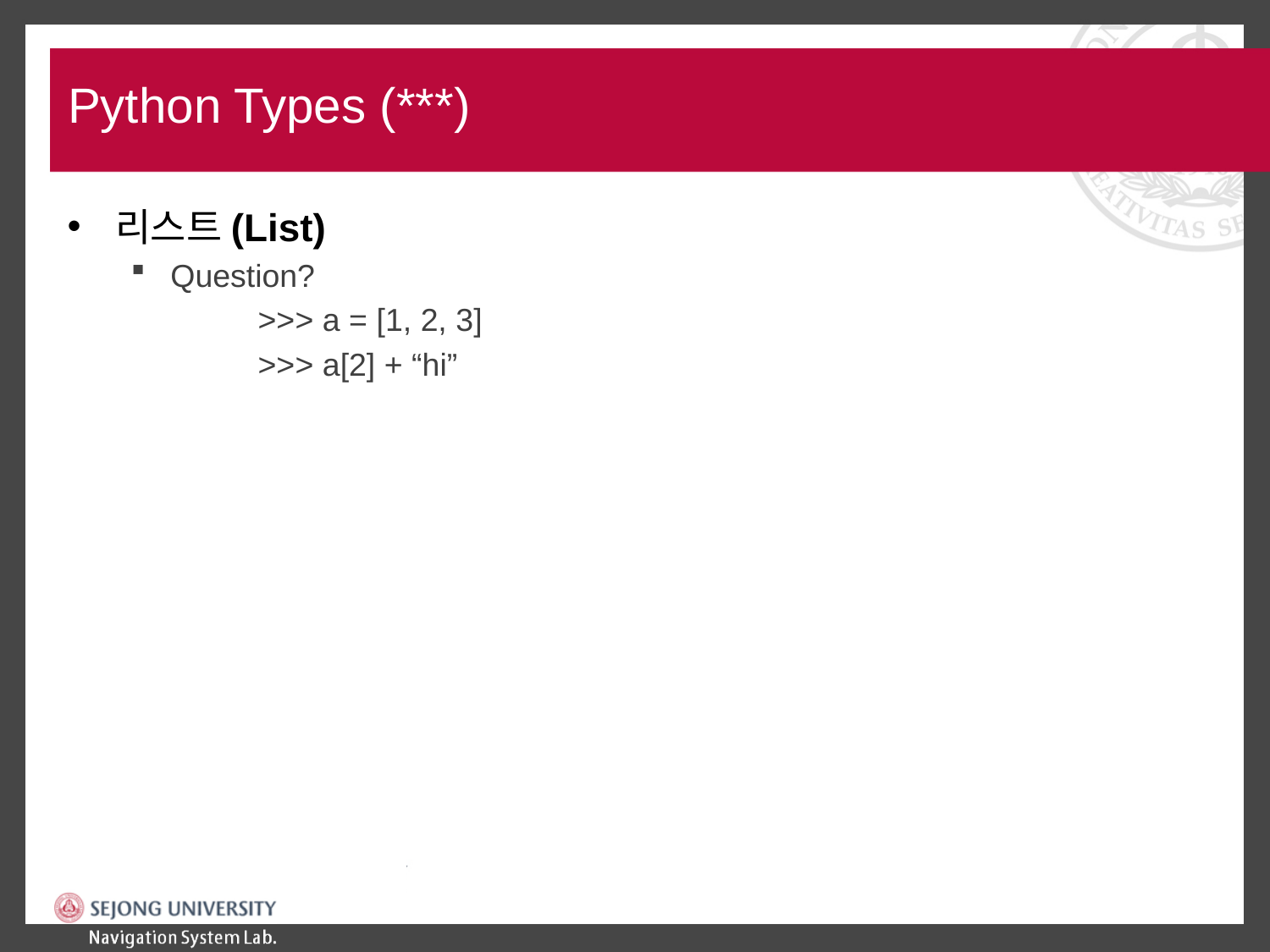

# Python Types (***)
리스트(List)
Question?
>>> a = [1, 2, 3]
>>> a[2] + “hi”